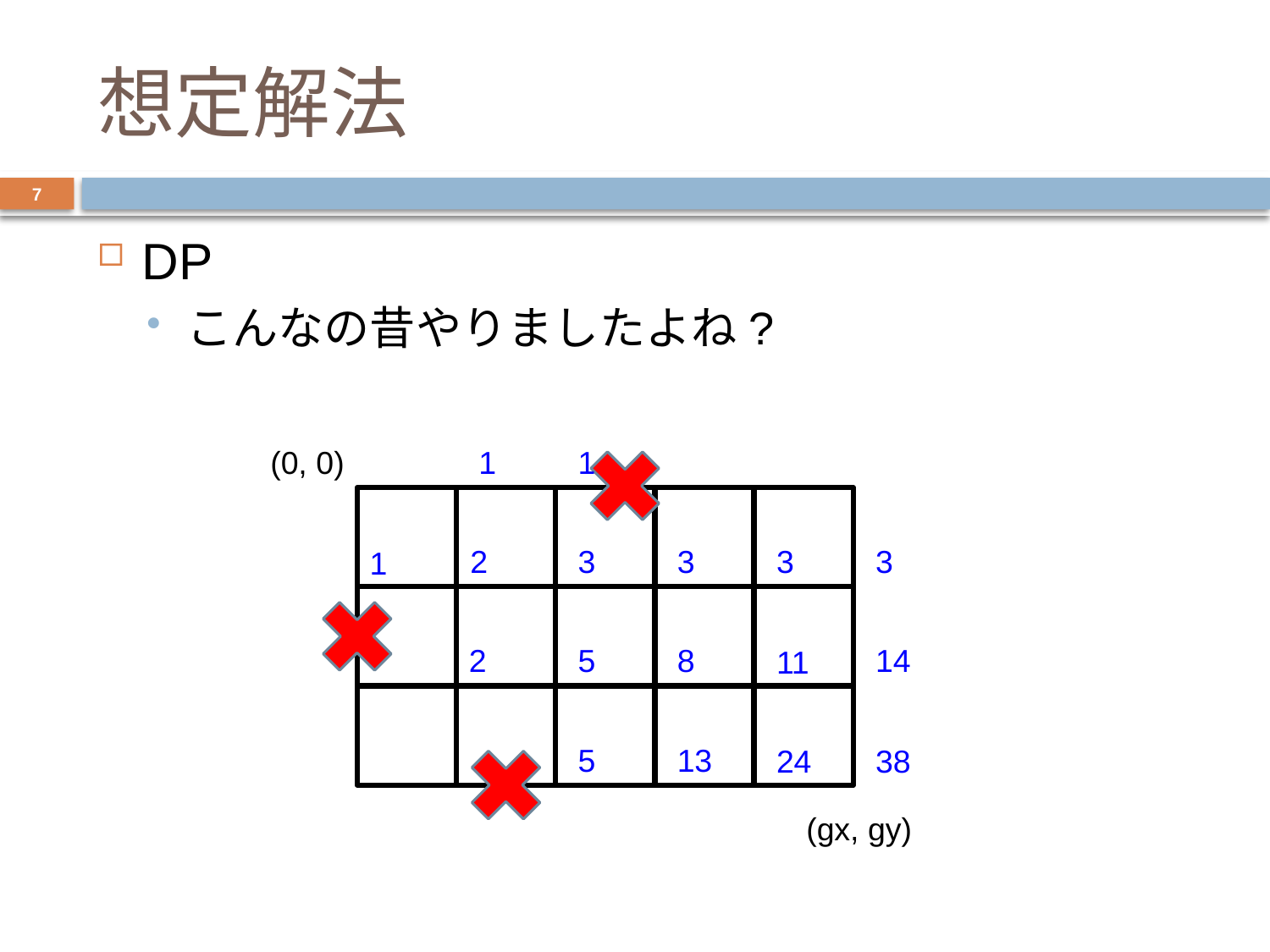

# 想定解法
7
DP
こんなの昔やりましたよね?
(0, 0)
1
1

2
3
3
3
3
1

2
5
8
14
11
5
13

24
38
(gx, gy)